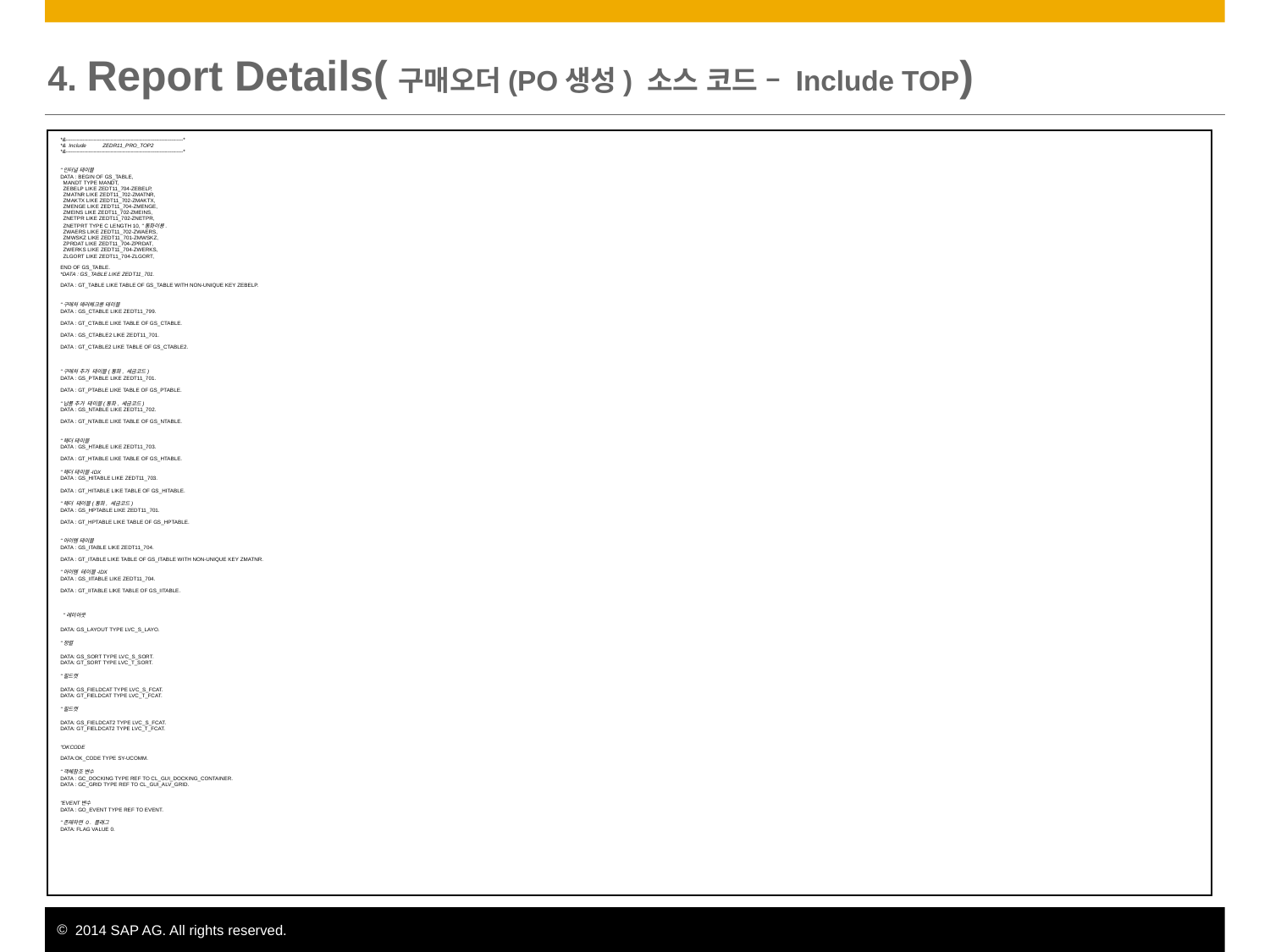

# 4. Report Details(구매오더(PO생성) 소스 코드 – Include TOP)
| \*&---------------------------------------------------------------------\* \*&  Include           ZEDR11\_PRO\_TOP2 \*&---------------------------------------------------------------------\* "인터널 테이블 DATA : BEGIN OF GS\_TABLE,   MANDT TYPE MANDT,   ZEBELP LIKE ZEDT11\_704-ZEBELP,   ZMATNR LIKE ZEDT11\_702-ZMATNR,   ZMAKTX LIKE ZEDT11\_702-ZMAKTX,   ZMENGE LIKE ZEDT11\_704-ZMENGE,   ZMEINS LIKE ZEDT11\_702-ZMEINS,   ZNETPR LIKE ZEDT11\_702-ZNETPR,   ZNETPRT TYPE C LENGTH 10, "통화이용.   ZWAERS LIKE ZEDT11\_702-ZWAERS,   ZMWSKZ LIKE ZEDT11\_701-ZMWSKZ,   ZPRDAT LIKE ZEDT11\_704-ZPRDAT,   ZWERKS LIKE ZEDT11\_704-ZWERKS,   ZLGORT LIKE ZEDT11\_704-ZLGORT, END OF GS\_TABLE. \*DATA : GS\_TABLE LIKE ZEDT11\_701. DATA : GT\_TABLE LIKE TABLE OF GS\_TABLE WITH NON-UNIQUE KEY ZEBELP. "구매처 에러체크용 테이블 DATA : GS\_CTABLE LIKE ZEDT11\_799. DATA : GT\_CTABLE LIKE TABLE OF GS\_CTABLE. DATA : GS\_CTABLE2 LIKE ZEDT11\_701. DATA : GT\_CTABLE2 LIKE TABLE OF GS\_CTABLE2. "구매처 추가  테이블(통화, 세금코드) DATA : GS\_PTABLE LIKE ZEDT11\_701. DATA : GT\_PTABLE LIKE TABLE OF GS\_PTABLE. "납품 추가  테이블(통화, 세금코드) DATA : GS\_NTABLE LIKE ZEDT11\_702. DATA : GT\_NTABLE LIKE TABLE OF GS\_NTABLE. "헤더 테이블 DATA : GS\_HTABLE LIKE ZEDT11\_703. DATA : GT\_HTABLE LIKE TABLE OF GS\_HTABLE. "헤더 테이블-IDX DATA : GS\_HITABLE LIKE ZEDT11\_703. DATA : GT\_HITABLE LIKE TABLE OF GS\_HITABLE. "헤더  테이블(통화, 세금코드) DATA : GS\_HPTABLE LIKE ZEDT11\_701. DATA : GT\_HPTABLE LIKE TABLE OF GS\_HPTABLE. "아이템 테이블 DATA : GS\_ITABLE LIKE ZEDT11\_704. DATA : GT\_ITABLE LIKE TABLE OF GS\_ITABLE WITH NON-UNIQUE KEY ZMATNR. "아이템  테이블-IDX DATA : GS\_IITABLE LIKE ZEDT11\_704. DATA : GT\_IITABLE LIKE TABLE OF GS\_IITABLE.   "레이아웃 DATA: GS\_LAYOUT TYPE LVC\_S\_LAYO. "정렬 DATA: GS\_SORT TYPE LVC\_S\_SORT. DATA: GT\_SORT TYPE LVC\_T\_SORT. "필드캣 DATA: GS\_FIELDCAT TYPE LVC\_S\_FCAT. DATA: GT\_FIELDCAT TYPE LVC\_T\_FCAT. "필드캣 DATA: GS\_FIELDCAT2 TYPE LVC\_S\_FCAT. DATA: GT\_FIELDCAT2 TYPE LVC\_T\_FCAT. "OKCODE DATA:OK\_CODE TYPE SY-UCOMM. "객체참조 변수 DATA : GC\_DOCKING TYPE REF TO CL\_GUI\_DOCKING\_CONTAINER. DATA : GC\_GRID TYPE REF TO CL\_GUI\_ALV\_GRID. "EVENT변수 DATA : GO\_EVENT TYPE REF TO EVENT. "존재하면 0 . 플래그 DATA: FLAG VALUE 0. |
| --- |